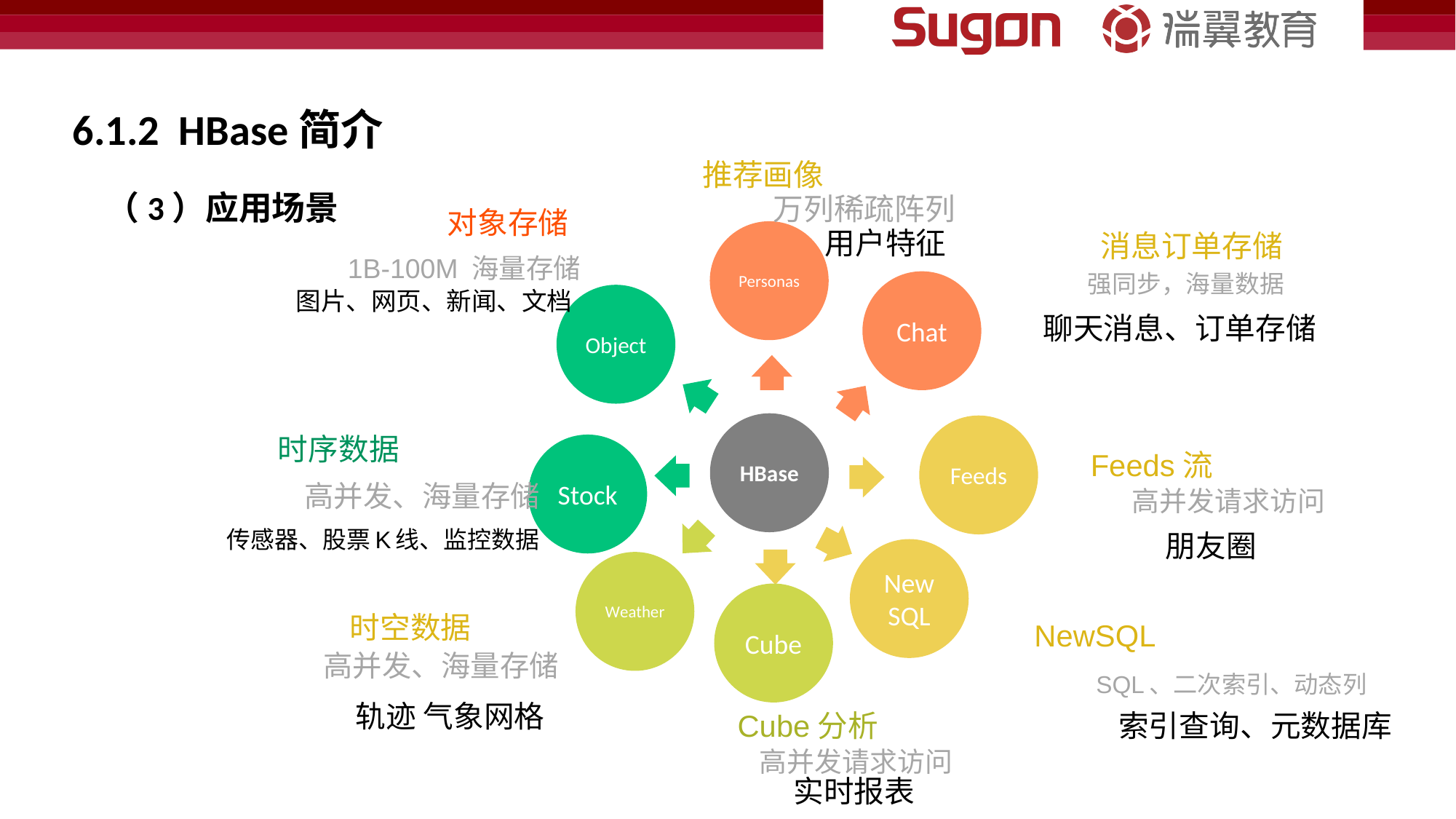

6.1.2  HBase简介
推荐画像
（3）应用场景
万列稀疏阵列
对象存储
用户特征
Personas
消息订单存储
1B-100M 海量存储
强同步，海量数据
Chat
图片、网页、新闻、文档
Object
聊天消息、订单存储

HBase
Feeds
时序数据
Stock
Feeds流

高并发、海量存储
高并发请求访问
传感器、股票K线、监控数据
朋友圈

NewSQL

Weather
Cube
时空数据
NewSQL
高并发、海量存储
SQL、二次索引、动态列
轨迹 气象网格
索引查询、元数据库
Cube分析
高并发请求访问
实时报表